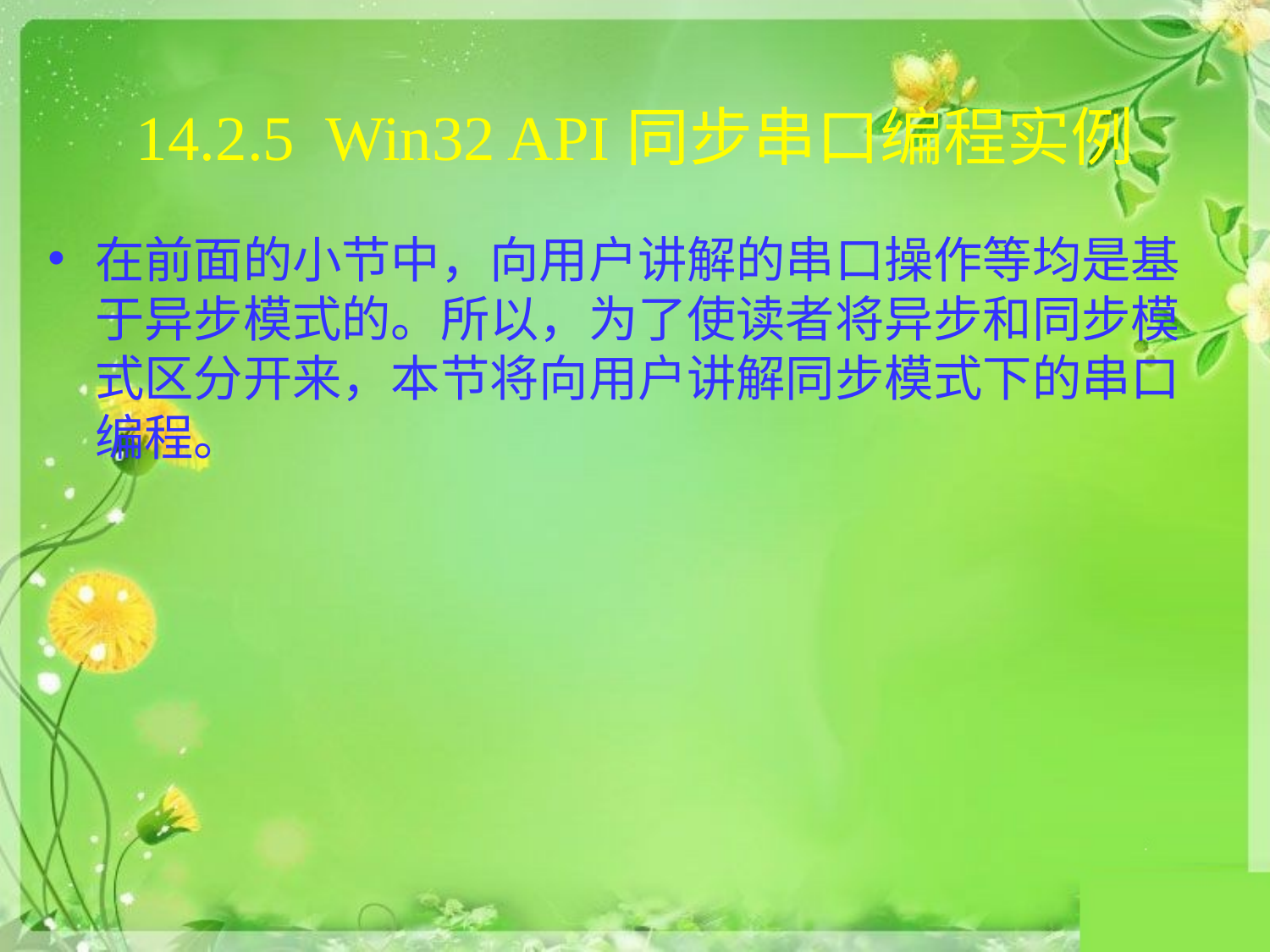

# 14.2.5  Win32 API同步串口编程实例
在前面的小节中，向用户讲解的串口操作等均是基于异步模式的。所以，为了使读者将异步和同步模式区分开来，本节将向用户讲解同步模式下的串口编程。